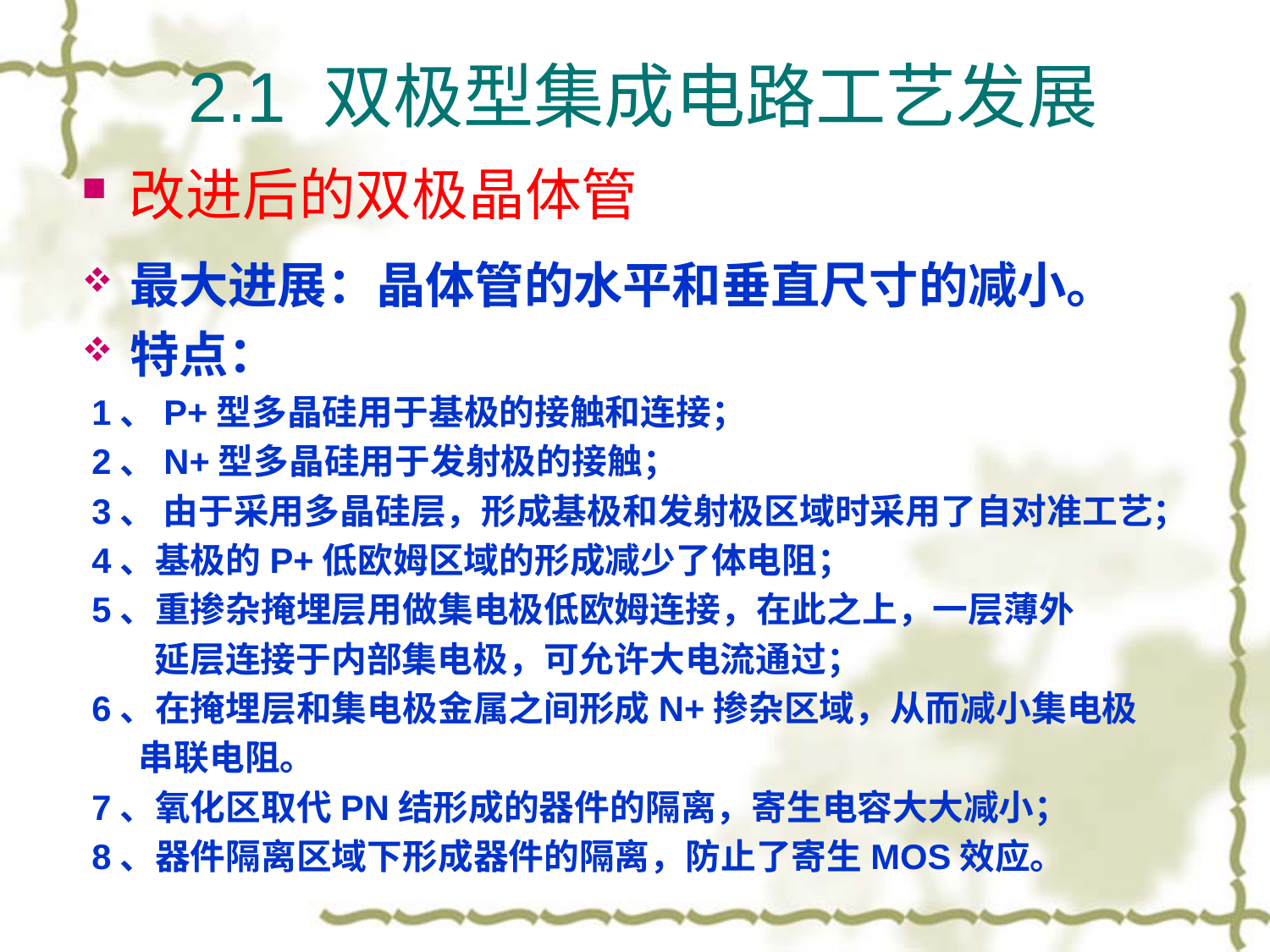

2.1 双极型集成电路工艺发展
改进后的双极晶体管
最大进展：晶体管的水平和垂直尺寸的减小。
特点：
 1、P+型多晶硅用于基极的接触和连接；
 2、N+型多晶硅用于发射极的接触；
 3、 由于采用多晶硅层，形成基极和发射极区域时采用了自对准工艺；
 4、基极的P+低欧姆区域的形成减少了体电阻；
 5、重掺杂掩埋层用做集电极低欧姆连接，在此之上，一层薄外
        延层连接于内部集电极，可允许大电流通过；
 6、在掩埋层和集电极金属之间形成N+掺杂区域，从而减小集电极
      串联电阻。
 7、氧化区取代PN结形成的器件的隔离，寄生电容大大减小；
 8、器件隔离区域下形成器件的隔离，防止了寄生MOS效应。

18